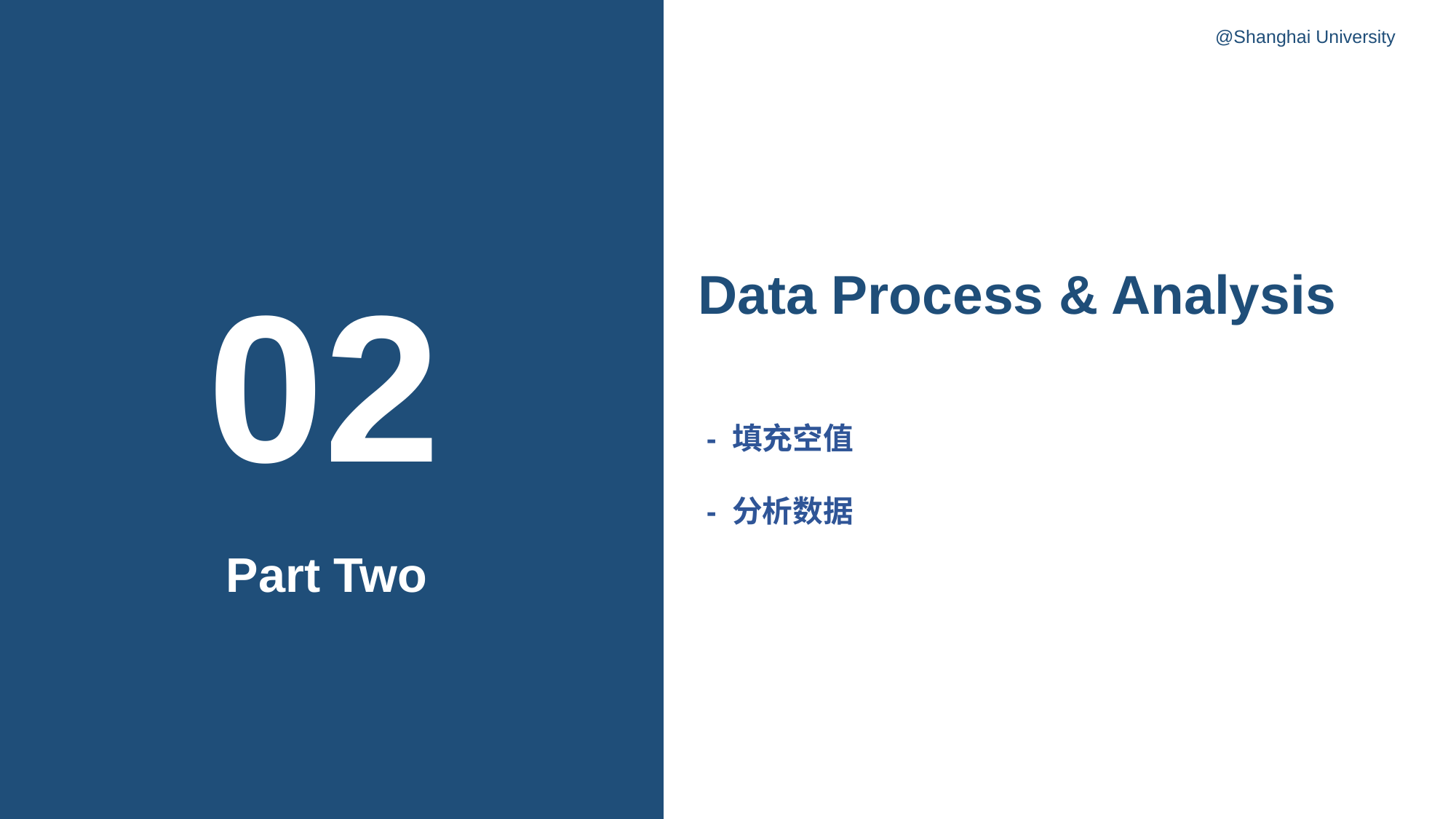

@Shanghai University
02
Data Process & Analysis

 - 填充空值
 - 分析数据
Part Two